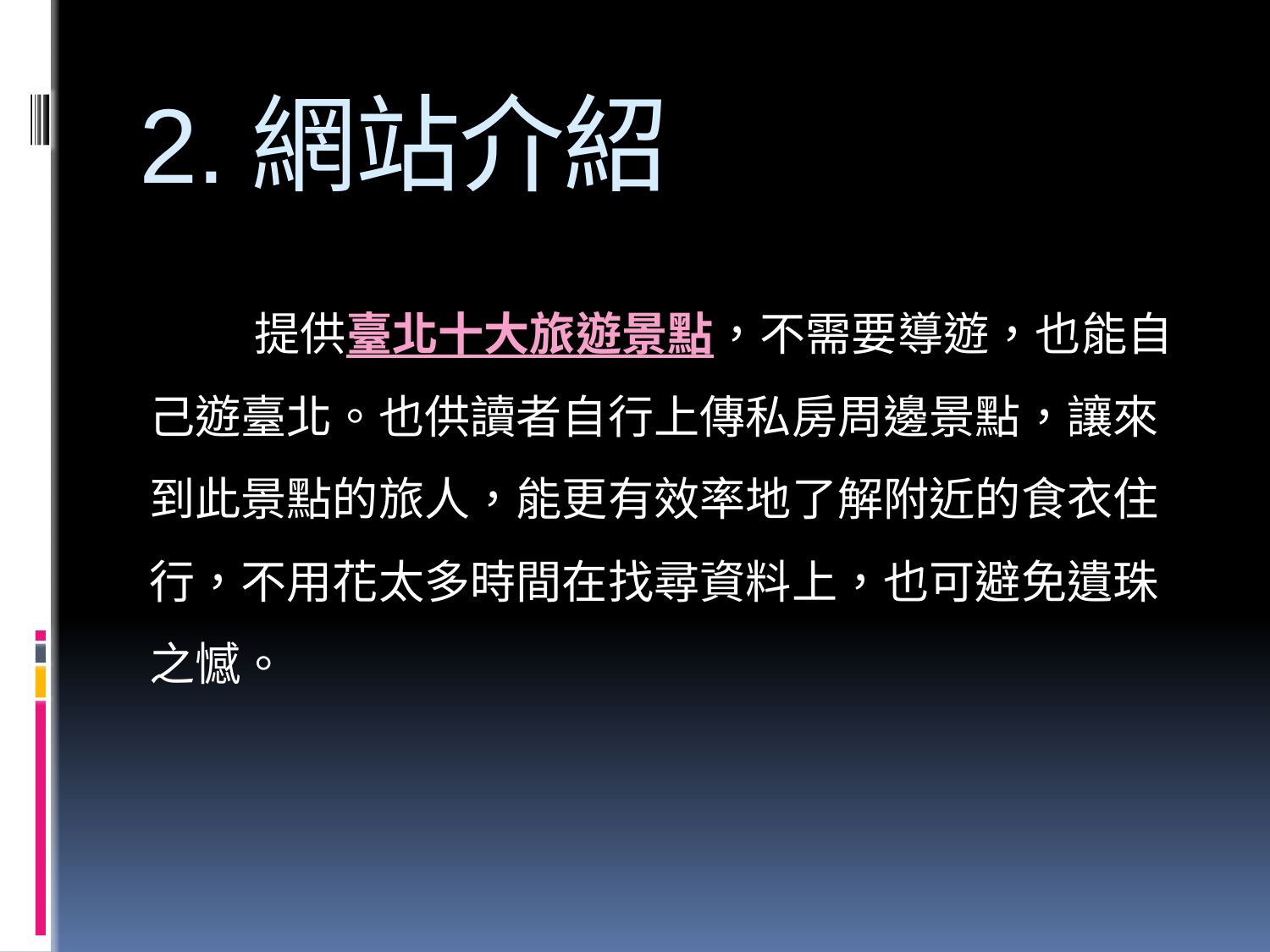

# 2.網站介紹
   提供臺北十大旅遊景點，不需要導遊，也能自己遊臺北。也供讀者自行上傳私房周邊景點，讓來到此景點的旅人，能更有效率地了解附近的食衣住行，不用花太多時間在找尋資料上，也可避免遺珠之憾。